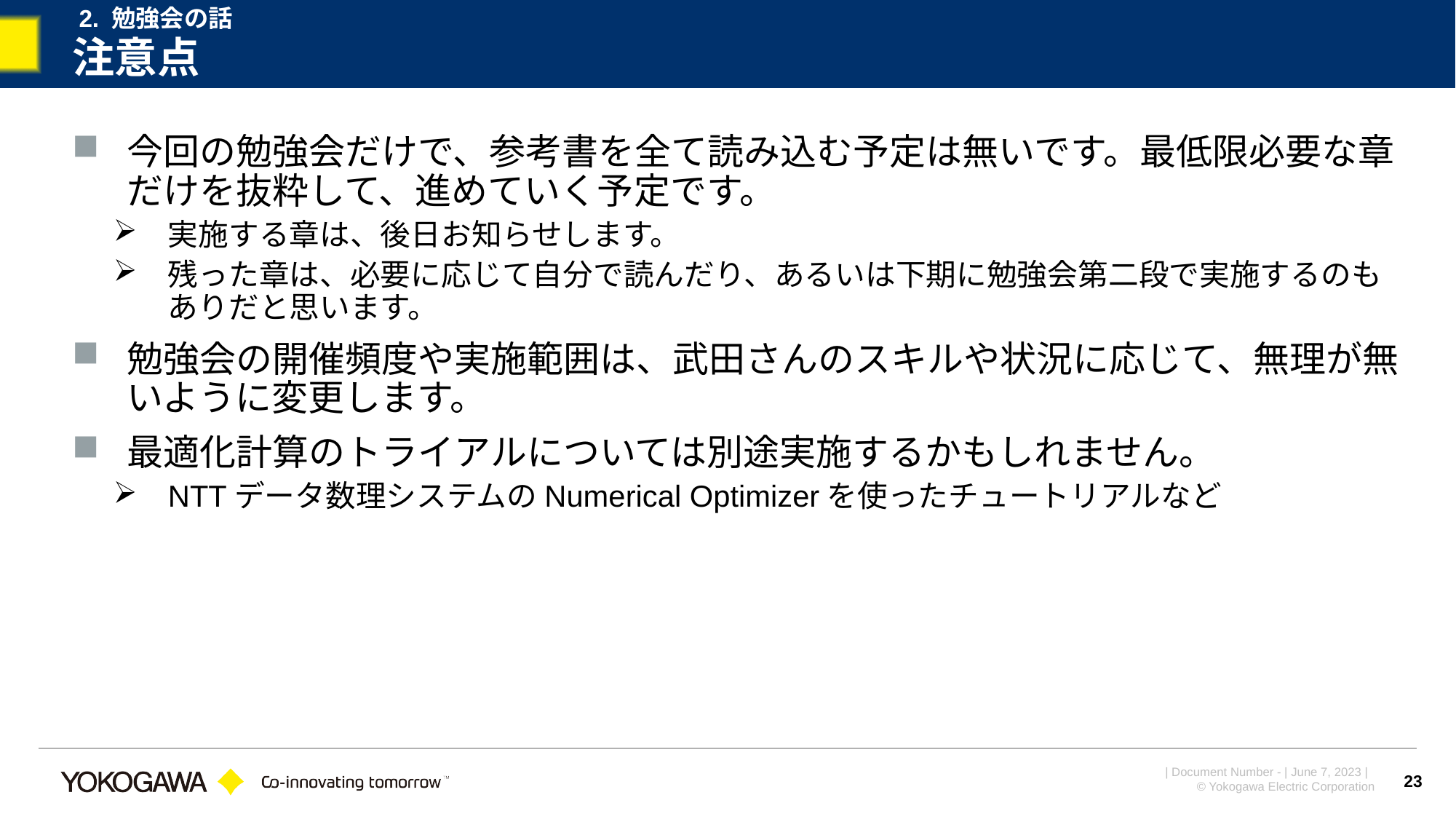

2. 勉強会の話
# 注意点
今回の勉強会だけで、参考書を全て読み込む予定は無いです。最低限必要な章だけを抜粋して、進めていく予定です。
実施する章は、後日お知らせします。
残った章は、必要に応じて自分で読んだり、あるいは下期に勉強会第二段で実施するのもありだと思います。
勉強会の開催頻度や実施範囲は、武田さんのスキルや状況に応じて、無理が無いように変更します。
最適化計算のトライアルについては別途実施するかもしれません。
NTTデータ数理システムのNumerical Optimizerを使ったチュートリアルなど
23